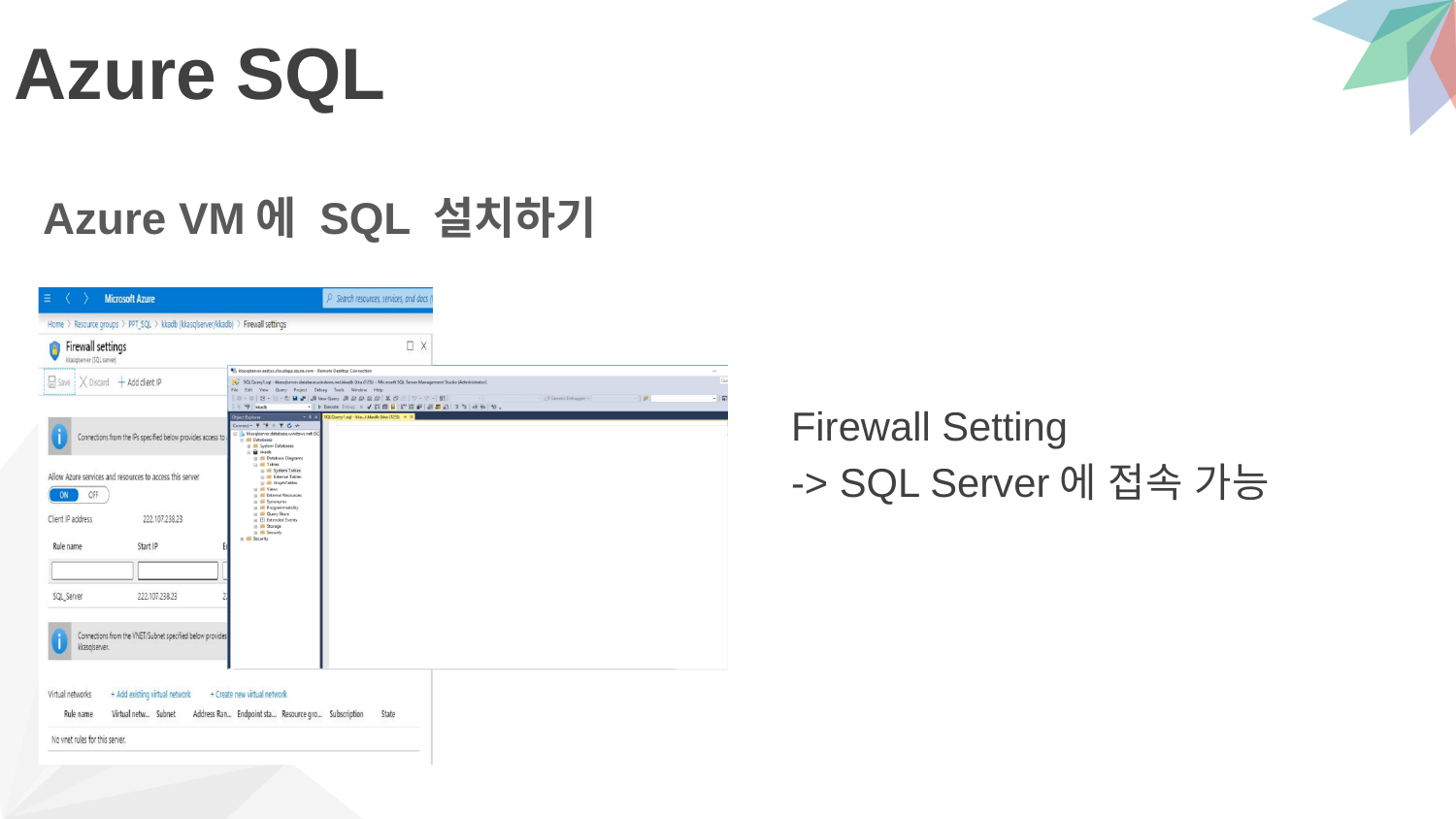

# Azure SQL
Azure VM에 SQL 설치하기
Firewall Setting
-> SQL Server에 접속 가능